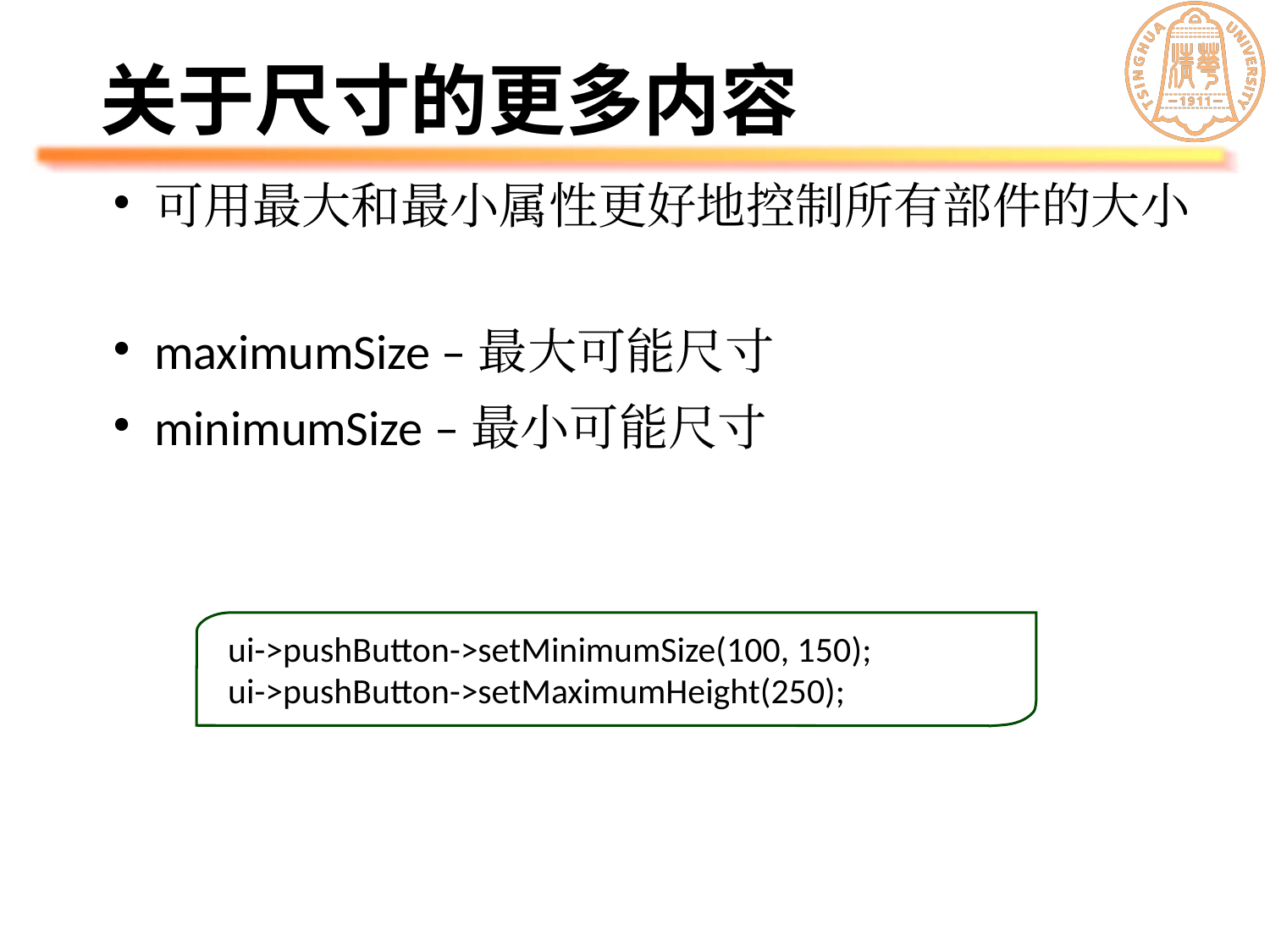

# 关于尺寸的更多内容
可用最大和最小属性更好地控制所有部件的大小

maximumSize –最大可能尺寸
minimumSize –最小可能尺寸

ui->pushButton->setMinimumSize(100, 150);
ui->pushButton->setMaximumHeight(250);